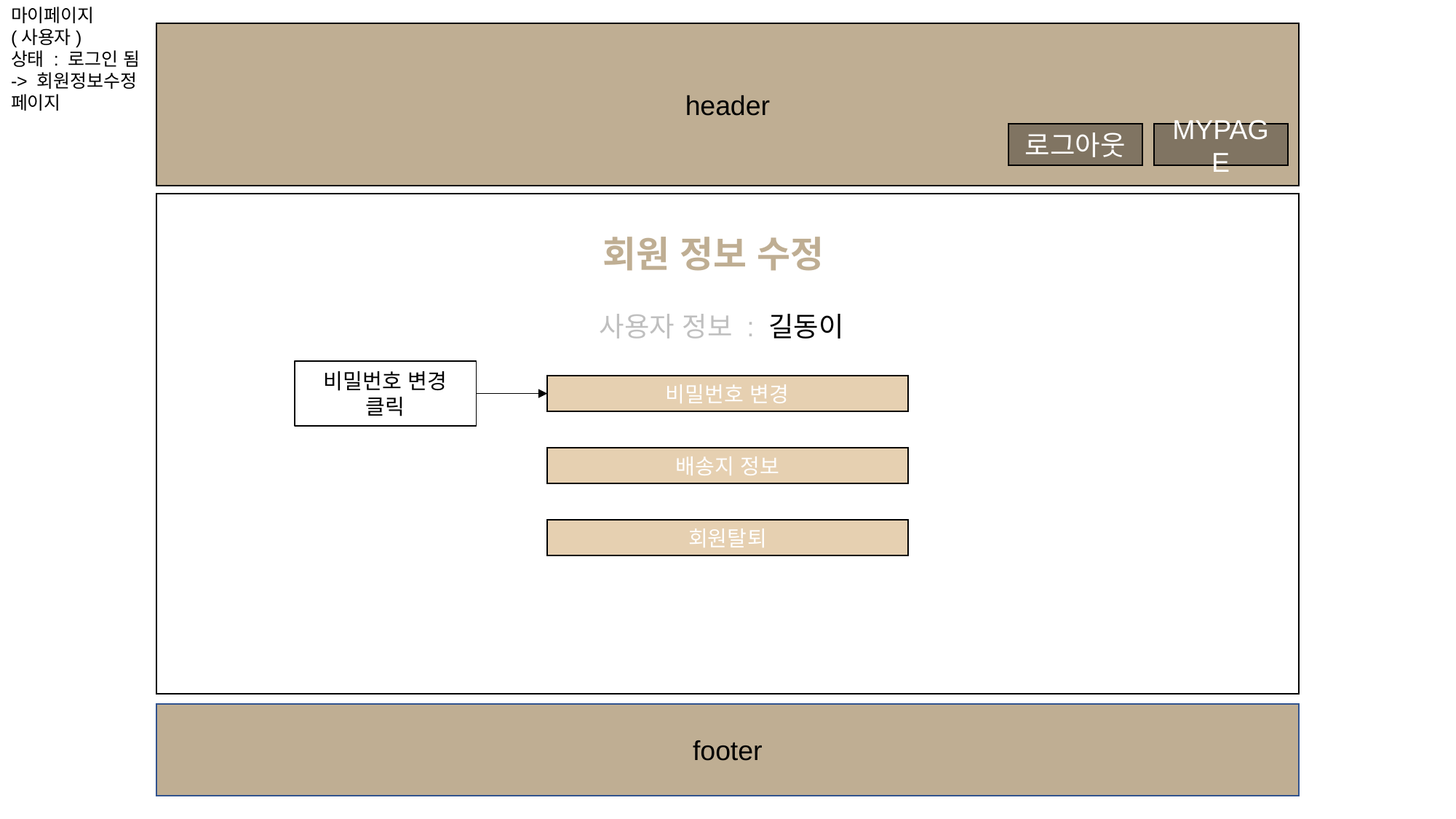

마이페이지
(사용자)
상태 : 로그인 됨
-> 회원정보수정 페이지
header
로그아웃
MYPAGE

회원 정보 수정
사용자 정보 : 길동이
비밀번호 변경
클릭
비밀번호 변경
배송지 정보
회원탈퇴
footer